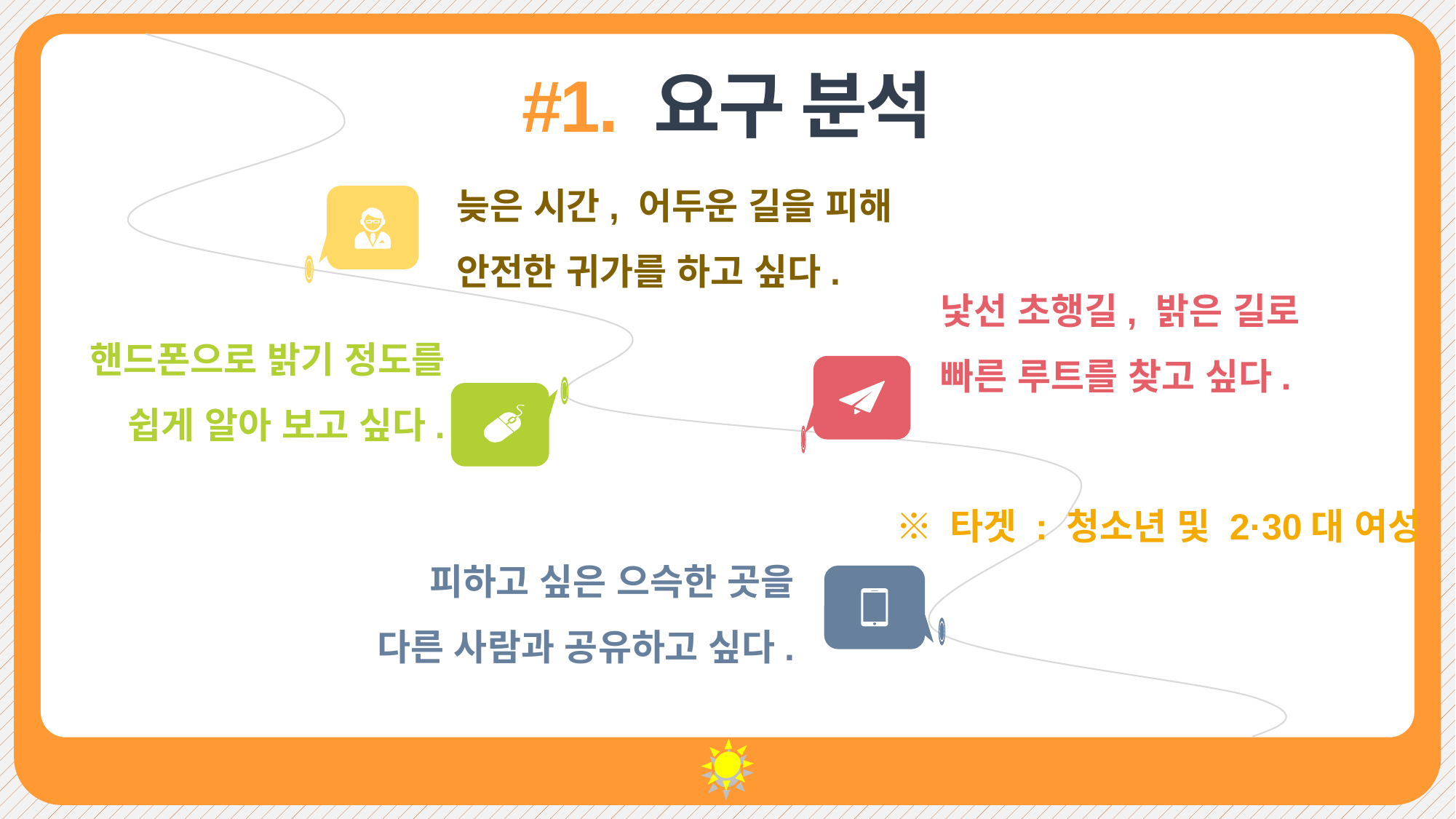

#1. 요구 분석
늦은 시간, 어두운 길을 피해
안전한 귀가를 하고 싶다.

낯선 초행길, 밝은 길로
빠른 루트를 찾고 싶다.
핸드폰으로 밝기 정도를
쉽게 알아 보고 싶다.

※ 타겟 : 청소년 및 2·30대 여성
피하고 싶은 으슥한 곳을
다른 사람과 공유하고 싶다.